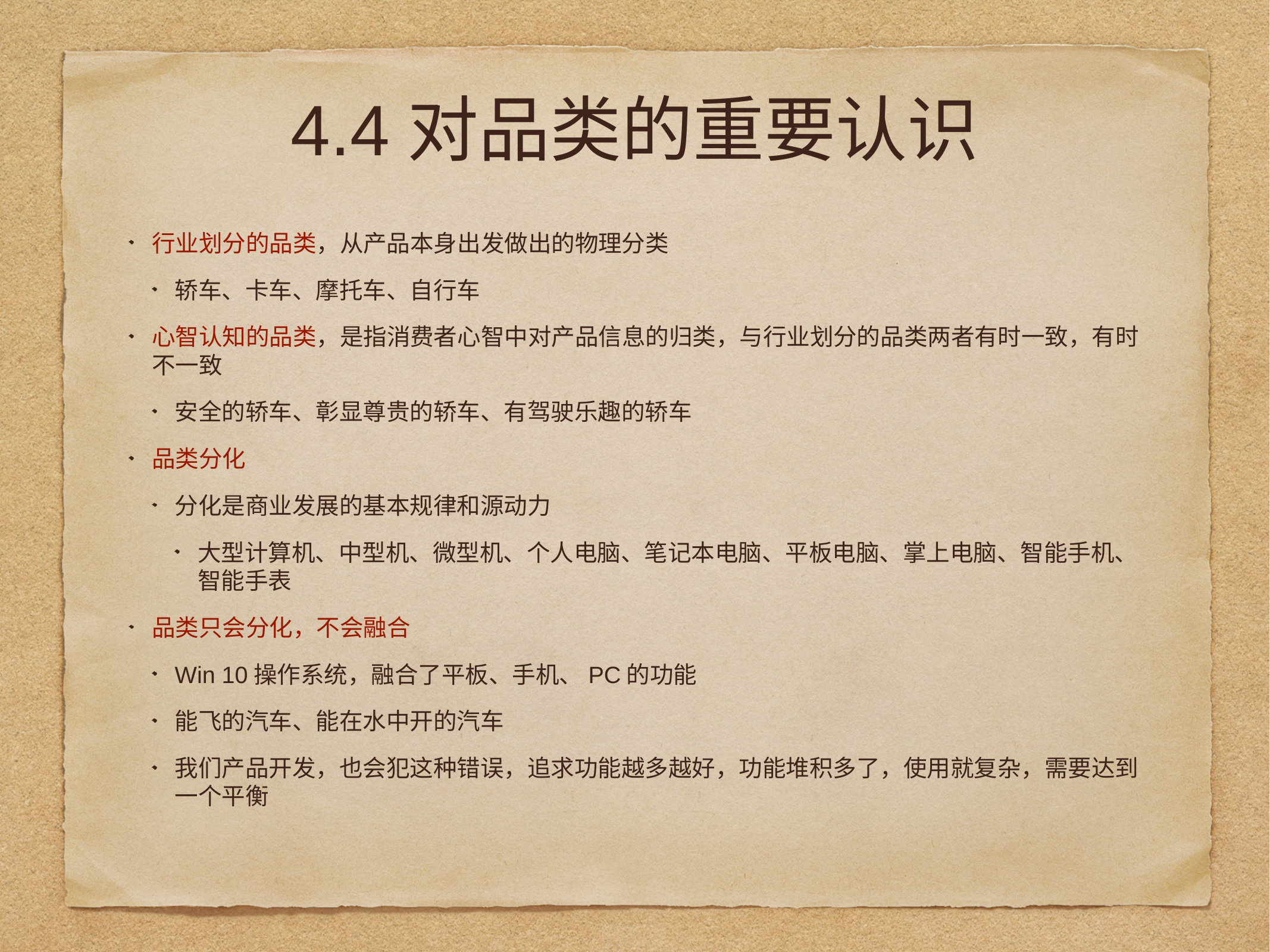

# 4.4对品类的重要认识
行业划分的品类，从产品本身出发做出的物理分类
轿车、卡车、摩托车、自行车
心智认知的品类，是指消费者心智中对产品信息的归类，与行业划分的品类两者有时一致，有时不一致
安全的轿车、彰显尊贵的轿车、有驾驶乐趣的轿车
品类分化
分化是商业发展的基本规律和源动力
大型计算机、中型机、微型机、个人电脑、笔记本电脑、平板电脑、掌上电脑、智能手机、智能手表
品类只会分化，不会融合
Win 10操作系统，融合了平板、手机、PC的功能
能飞的汽车、能在水中开的汽车
我们产品开发，也会犯这种错误，追求功能越多越好，功能堆积多了，使用就复杂，需要达到一个平衡